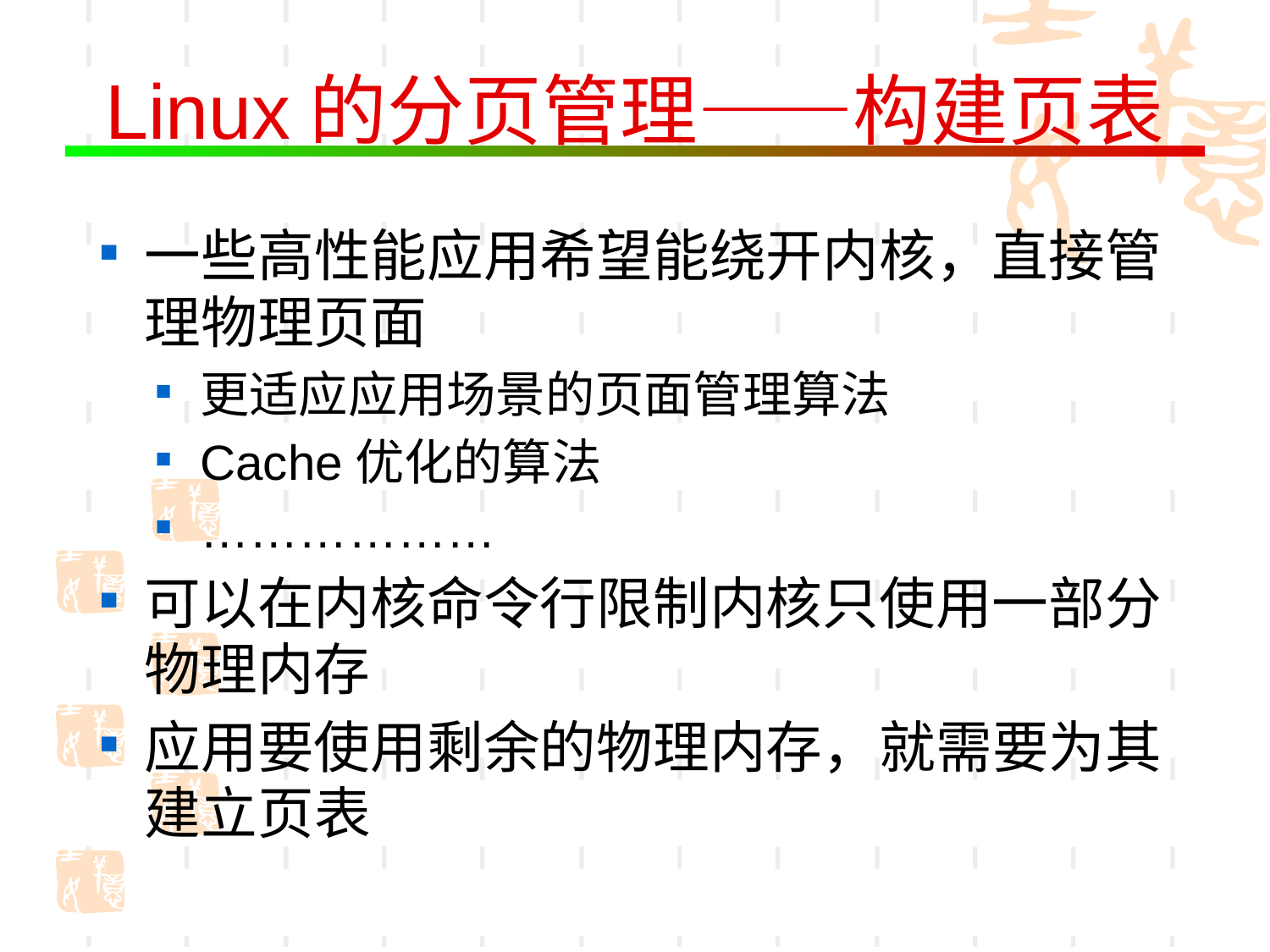

# Linux的分页管理——构建页表
一些高性能应用希望能绕开内核，直接管理物理页面
更适应应用场景的页面管理算法
Cache优化的算法
………………
可以在内核命令行限制内核只使用一部分物理内存
应用要使用剩余的物理内存，就需要为其建立页表